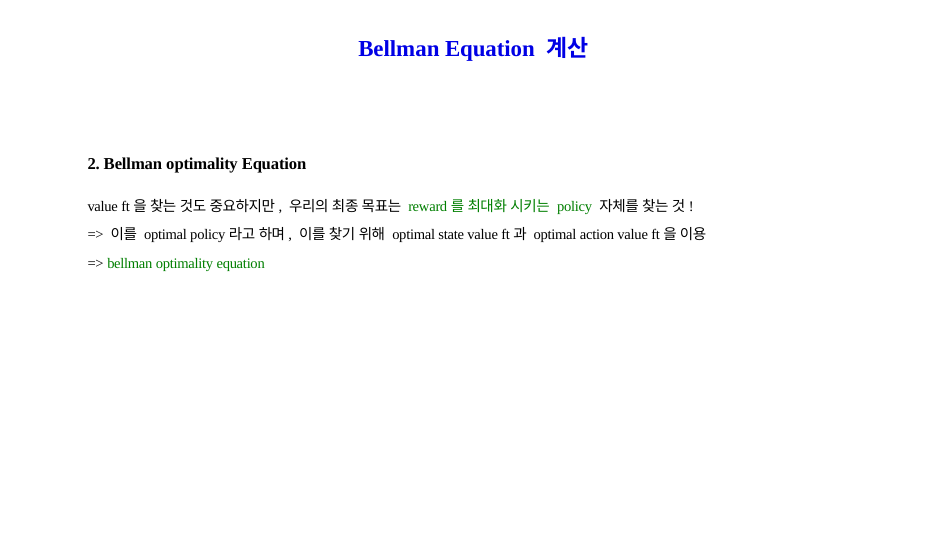

# Bellman Equation 계산
2. Bellman optimality Equation

value ft을 찾는 것도 중요하지만, 우리의 최종 목표는 reward를 최대화 시키는 policy 자체를 찾는 것!
=> 이를 optimal policy라고 하며, 이를 찾기 위해 optimal state value ft과 optimal action value ft을 이용
=> bellman optimality equation